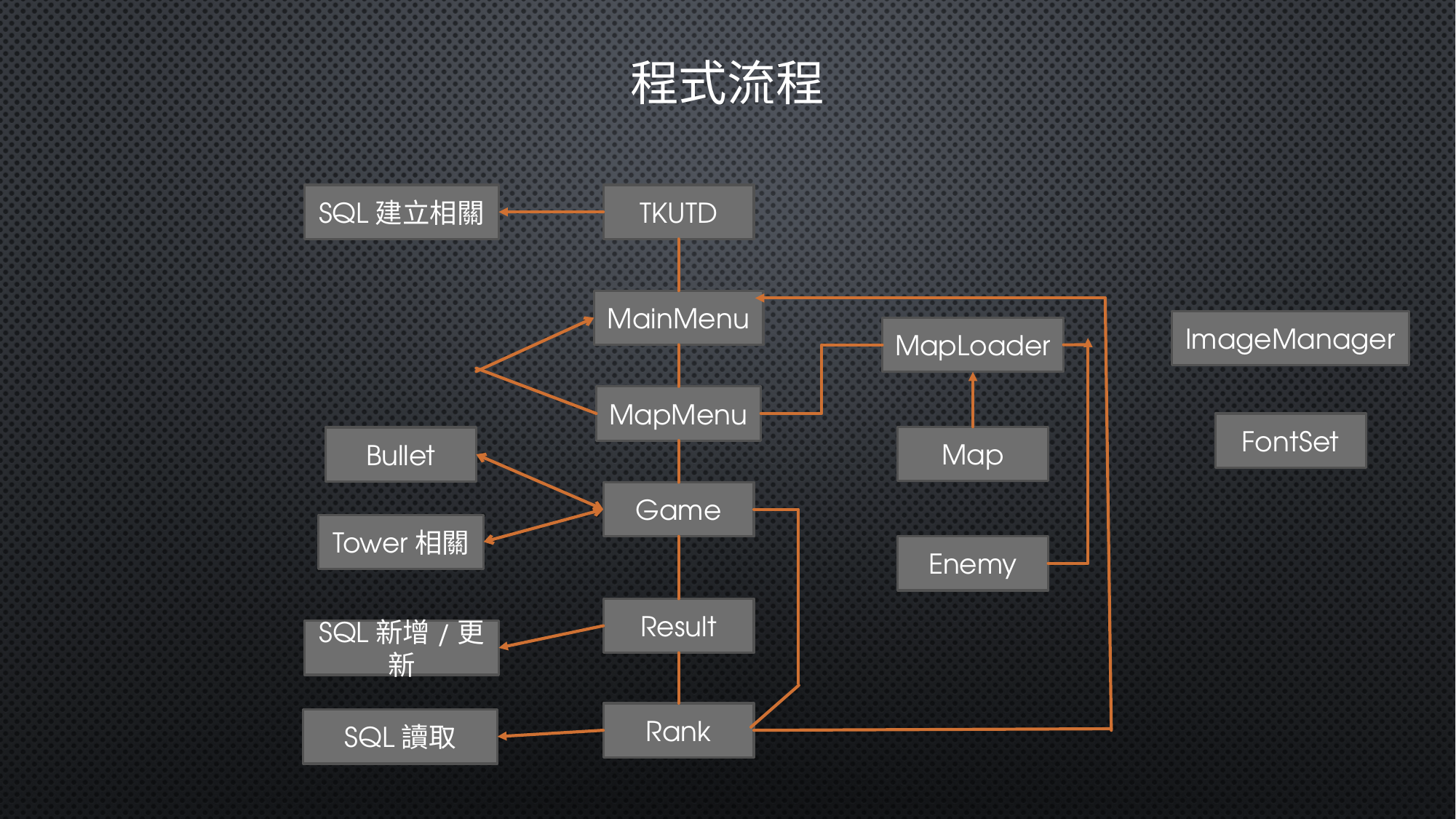

# 程式流程
SQL建立相關
TKUTD
MainMenu
ImageManager
MapLoader
MapMenu
FontSet
Map
Bullet
Game
Tower相關
Enemy
Result
SQL新增/更新
Rank
SQL讀取